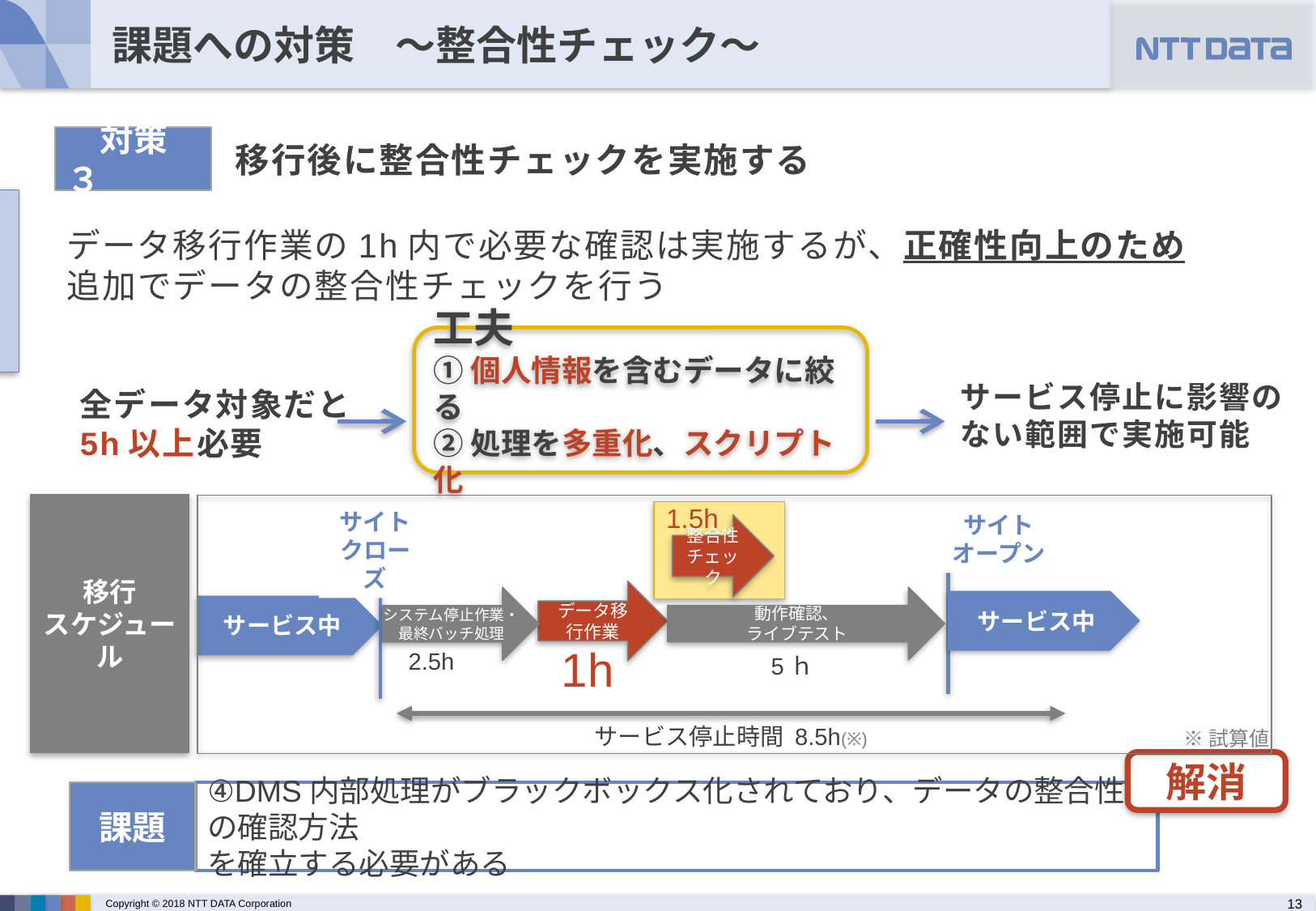

# 課題への対策　～整合性チェック～
　対策３
移行後に整合性チェックを実施する
時間次第ではここを落とす
データ移行作業の1h内で必要な確認は実施するが、正確性向上のため追加でデータの整合性チェックを行う
工夫
①個人情報を含むデータに絞る
②処理を多重化、スクリプト化
サービス停止に影響のない範囲で実施可能
全データ対象だと
5h以上必要
移行
スケジュール

サイト
クローズ
サイト
オープン
データ移行作業
動作確認、
ライブテスト
システム停止作業・
最終バッチ処理
サービス中
サービス中
2.5h
5ｈ
サービス停止時間 8.5h(※)
※試算値
1h
1.5h

整合性チェック
解消
課題
④DMS内部処理がブラックボックス化されており、データの整合性の確認方法
を確立する必要がある